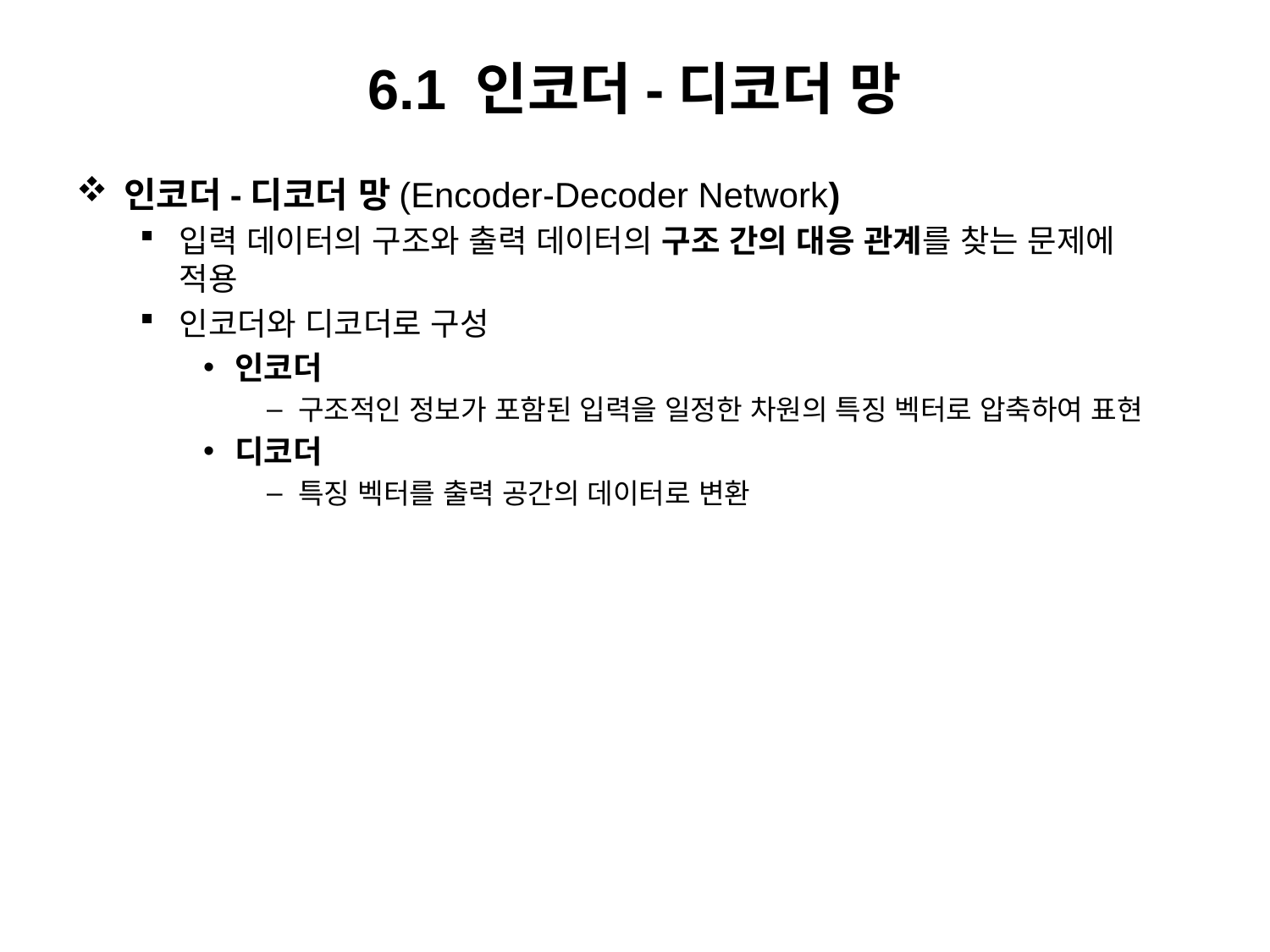

# 6.1 인코더-디코더 망
인코더-디코더 망(Encoder-Decoder Network)
입력 데이터의 구조와 출력 데이터의 구조 간의 대응 관계를 찾는 문제에
적용
인코더와 디코더로 구성
인코더
구조적인 정보가 포함된 입력을 일정한 차원의 특징 벡터로 압축하여 표현
디코더
특징 벡터를 출력 공간의 데이터로 변환